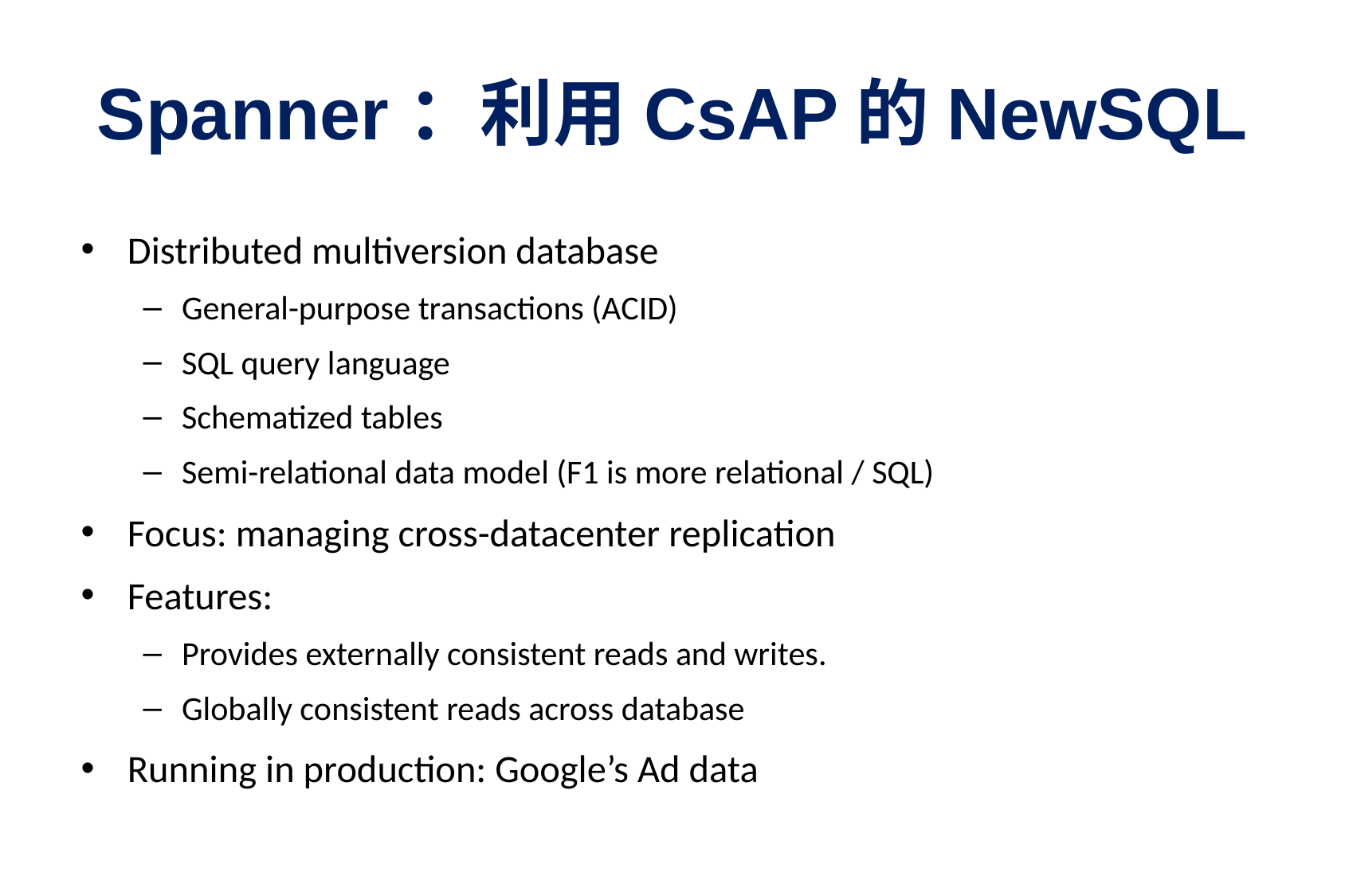

# Spanner：利用CsAP的NewSQL
Distributed multiversion database
General-purpose transactions (ACID)
SQL query language
Schematized tables
Semi-relational data model (F1 is more relational / SQL)
Focus: managing cross-datacenter replication
Features:
Provides externally consistent reads and writes.
Globally consistent reads across database
Running in production: Google’s Ad data